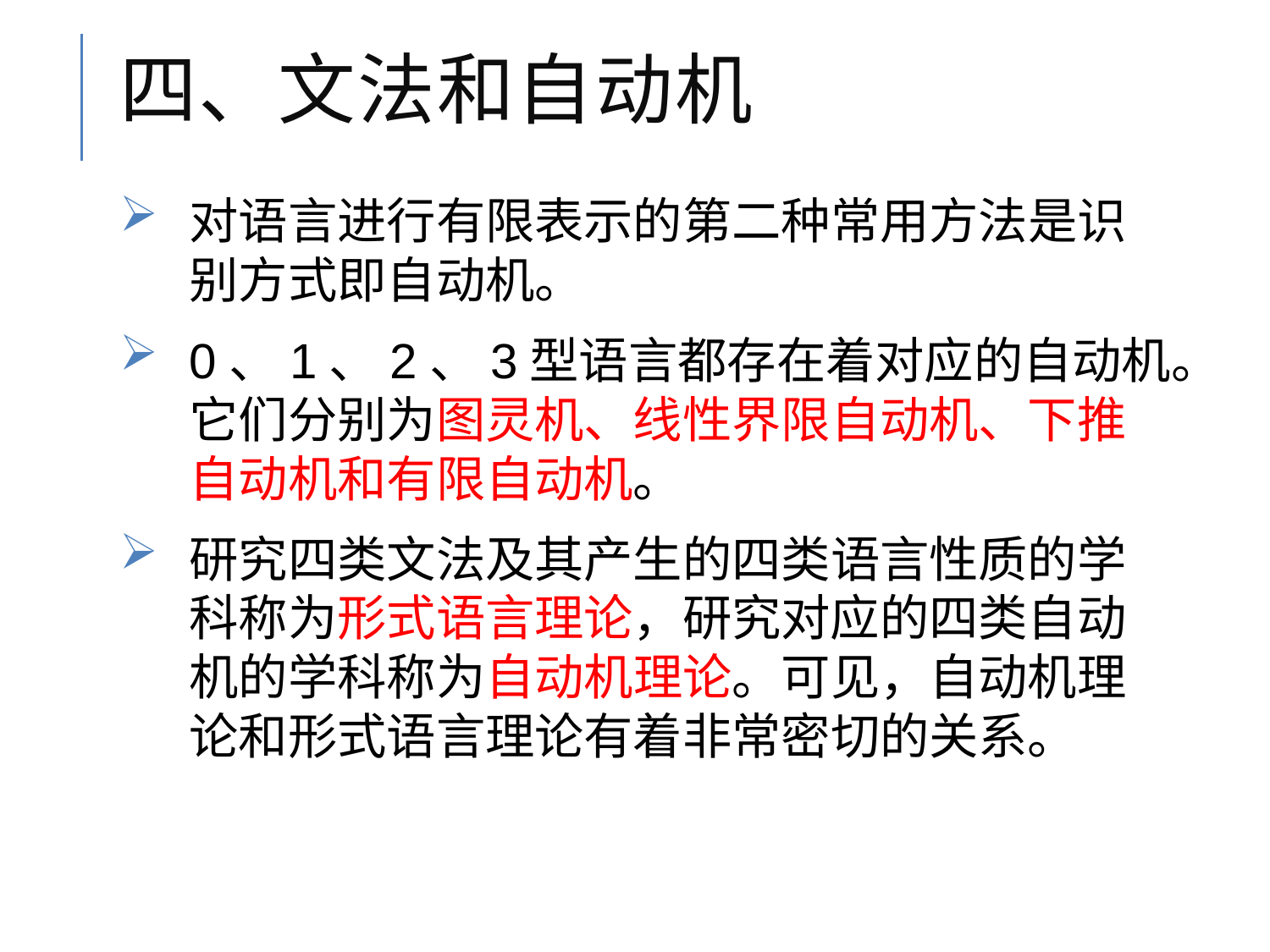

# 四、文法和自动机
对语言进行有限表示的第二种常用方法是识别方式即自动机。
0、1、2、3型语言都存在着对应的自动机。它们分别为图灵机、线性界限自动机、下推自动机和有限自动机。
研究四类文法及其产生的四类语言性质的学科称为形式语言理论，研究对应的四类自动机的学科称为自动机理论。可见，自动机理论和形式语言理论有着非常密切的关系。
45